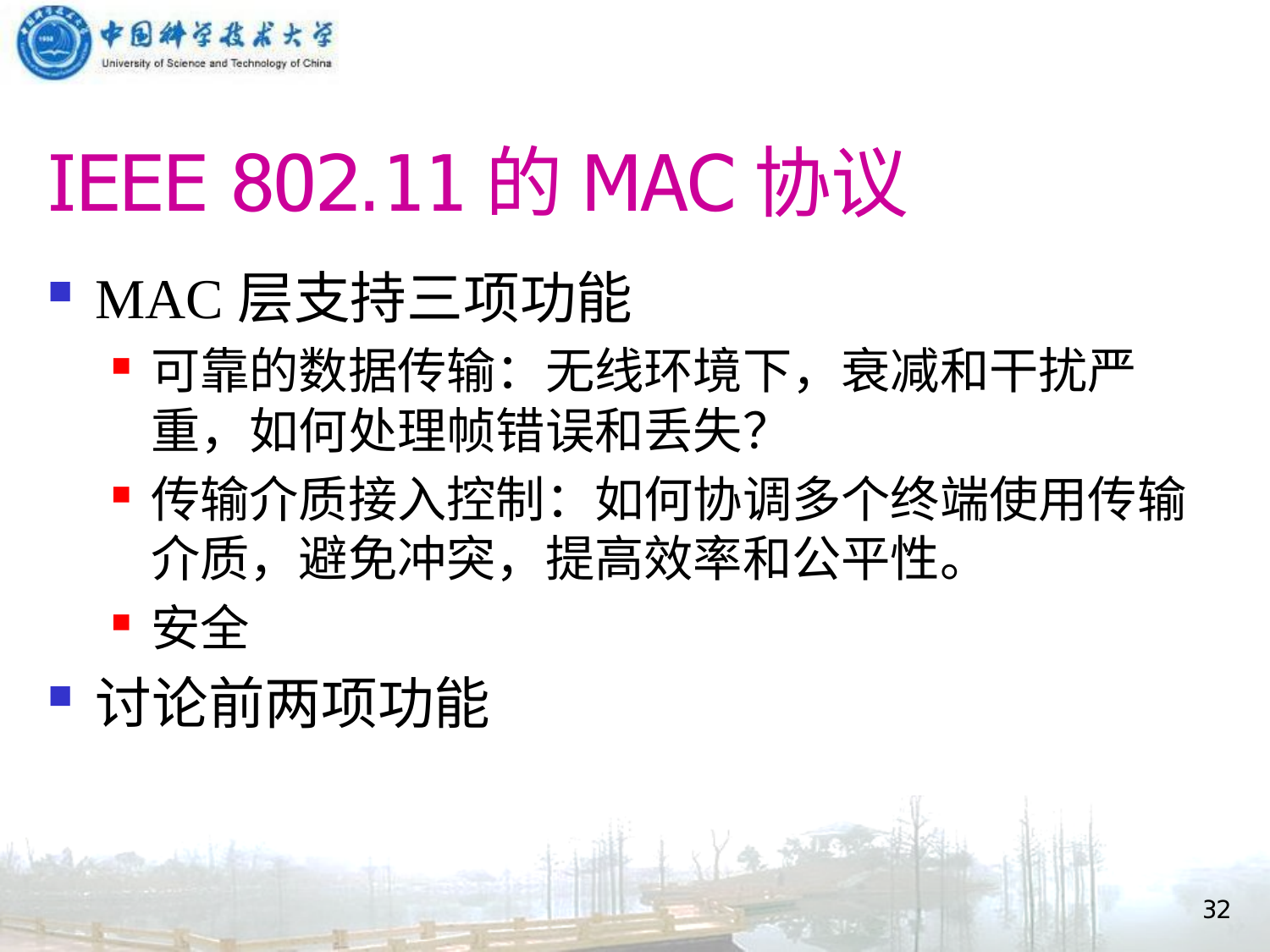

# IEEE 802.11的MAC协议
MAC层支持三项功能
可靠的数据传输：无线环境下，衰减和干扰严重，如何处理帧错误和丢失？
传输介质接入控制：如何协调多个终端使用传输介质，避免冲突，提高效率和公平性。
安全
讨论前两项功能
32